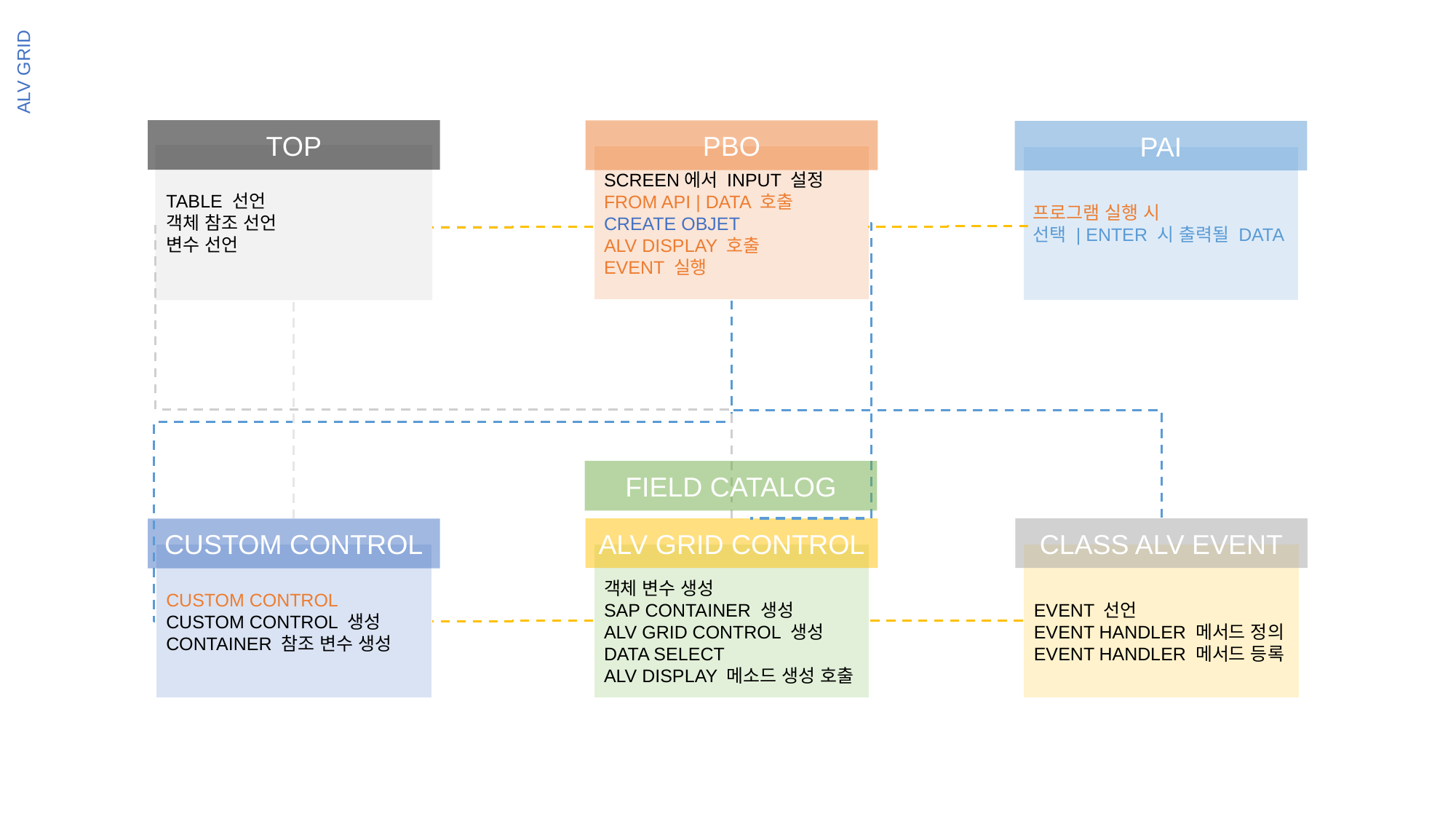

ALV GRID
TOP
TABLE 선언
객체 참조 선언
변수 선언
PBO
SCREEN에서 INPUT 설정
FROM API | DATA 호출
CREATE OBJET
ALV DISPLAY 호출
EVENT 실행
PAI
프로그램 실행 시
선택 | ENTER 시 출력될 DATA
FIELD CATALOG
ALV GRID CONTROL

객체 변수 생성
SAP CONTAINER 생성
ALV GRID CONTROL 생성
DATA SELECT
ALV DISPLAY 메소드 생성 호출
CLASS ALV EVENT

EVENT 선언
EVENT HANDLER 메서드 정의
EVENT HANDLER 메서드 등록
CUSTOM CONTROL
CUSTOM CONTROL
CUSTOM CONTROL 생성
CONTAINER 참조 변수 생성